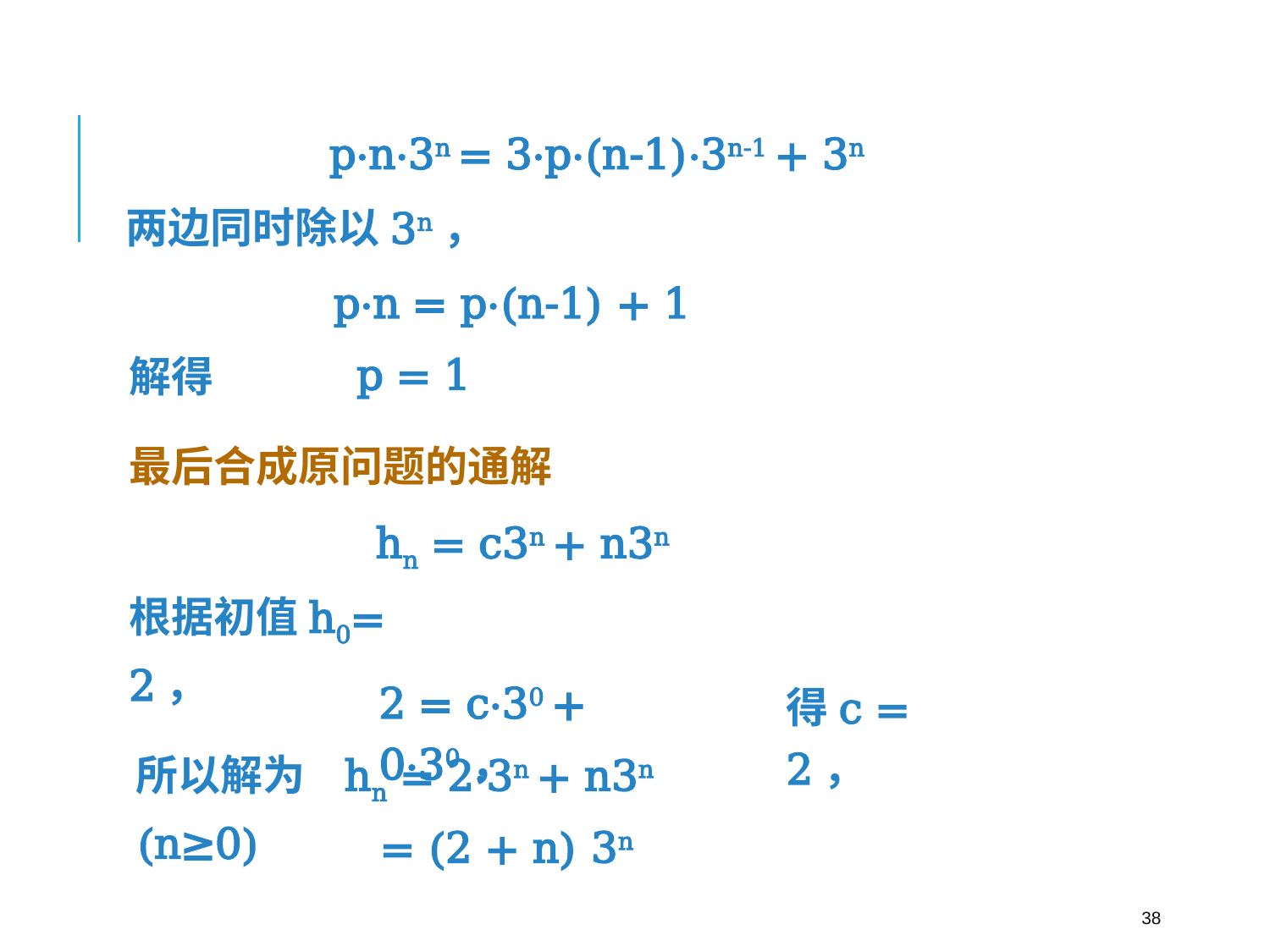

p·n·3n = 3·p·(n-1)·3n-1 + 3n
两边同时除以3n，
p·n = p·(n-1) + 1
p = 1
解得
最后合成原问题的通解
hn = c3n + n3n
根据初值h0= 2，
2 = c·30 + 0·30，
得c = 2，
所以解为   hn = 2·3n + n3n                       (n≥0)
= (2 + n) 3n
38